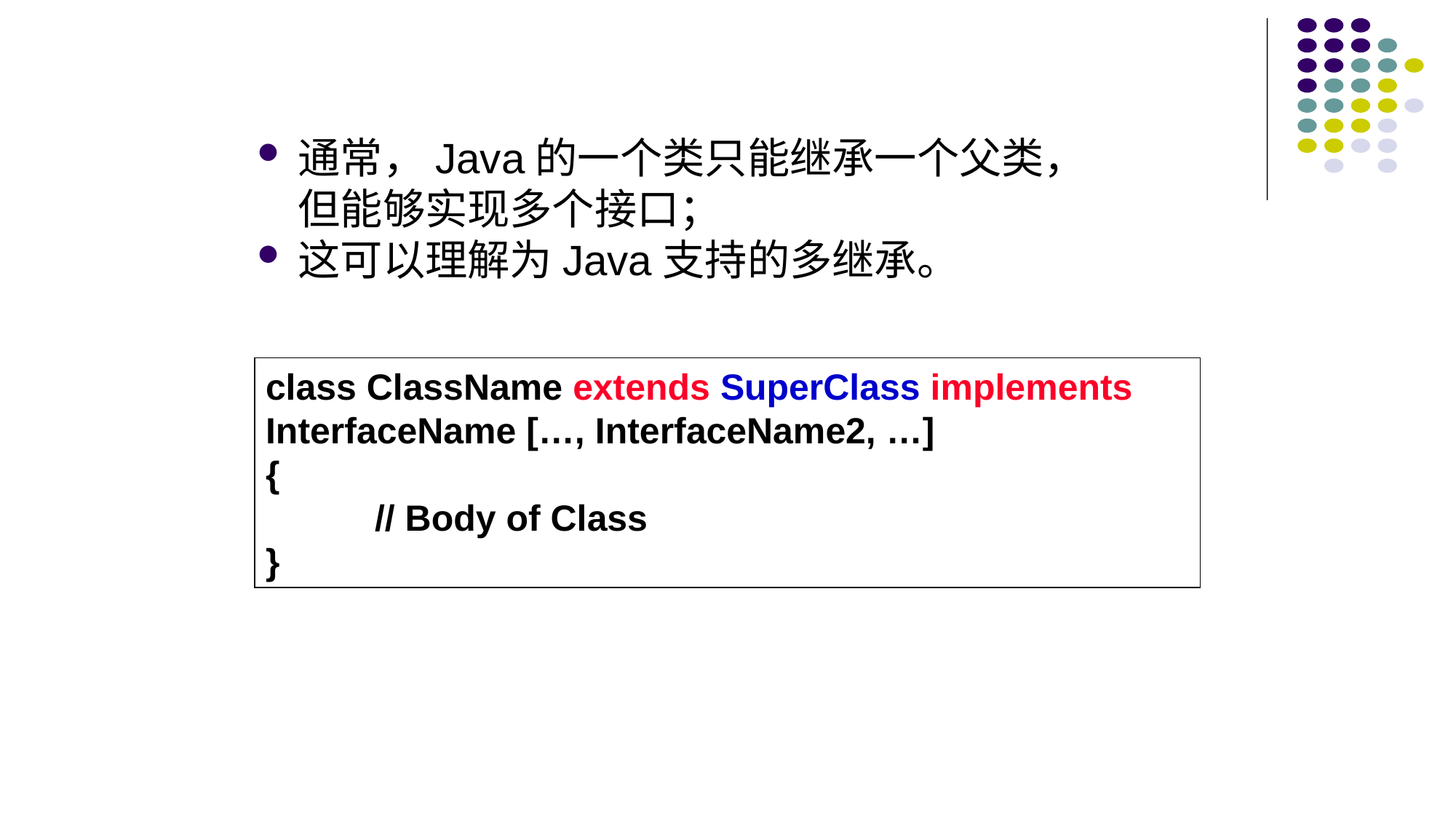

通常，Java的一个类只能继承一个父类，但能够实现多个接口；
这可以理解为Java支持的多继承。

class ClassName extends SuperClass implements InterfaceName […, InterfaceName2, …]
{
	// Body of Class
}
90